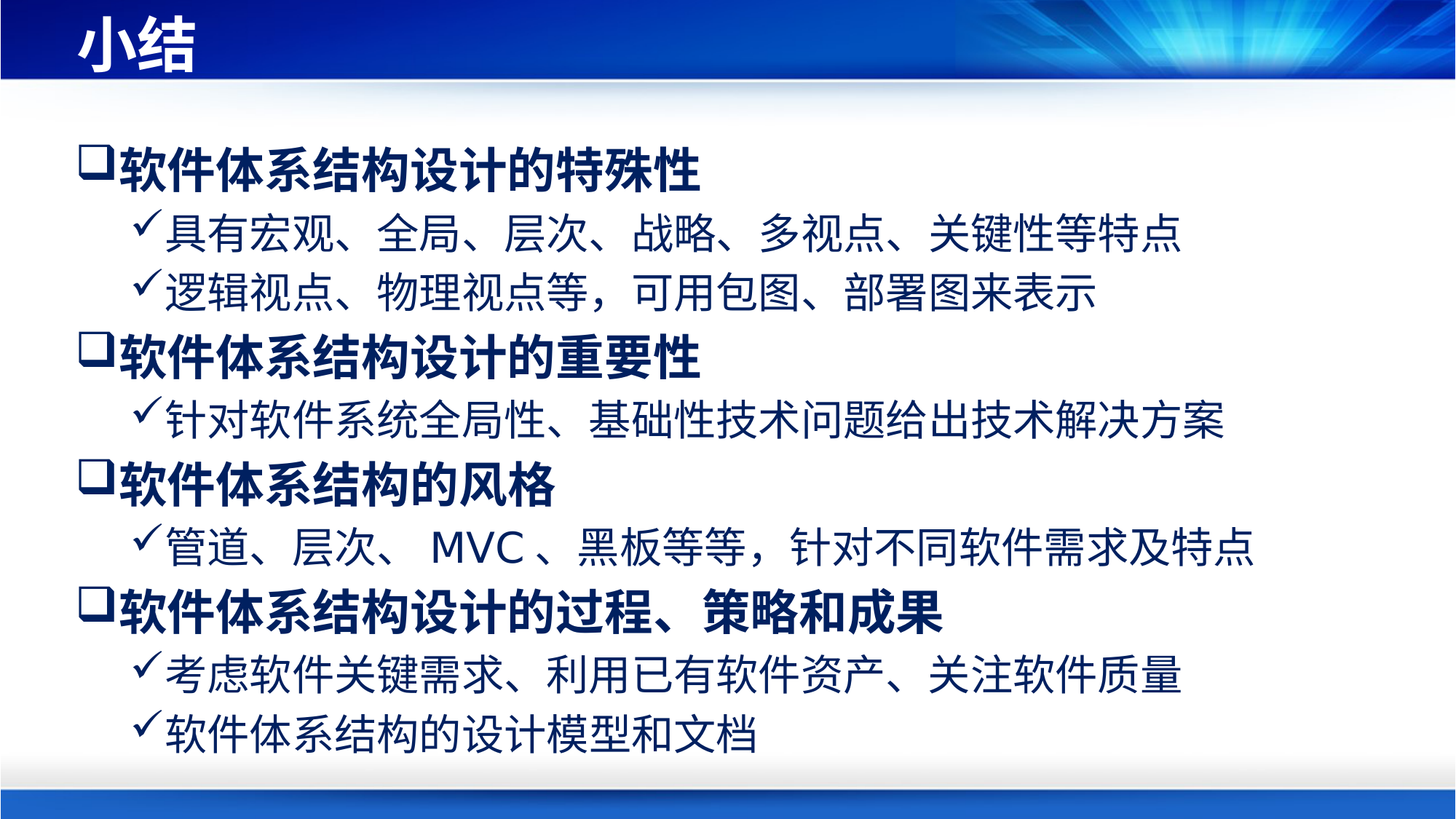

# 小结
软件体系结构设计的特殊性
具有宏观、全局、层次、战略、多视点、关键性等特点
逻辑视点、物理视点等，可用包图、部署图来表示
软件体系结构设计的重要性
针对软件系统全局性、基础性技术问题给出技术解决方案
软件体系结构的风格
管道、层次、MVC、黑板等等，针对不同软件需求及特点
软件体系结构设计的过程、策略和成果
考虑软件关键需求、利用已有软件资产、关注软件质量
软件体系结构的设计模型和文档